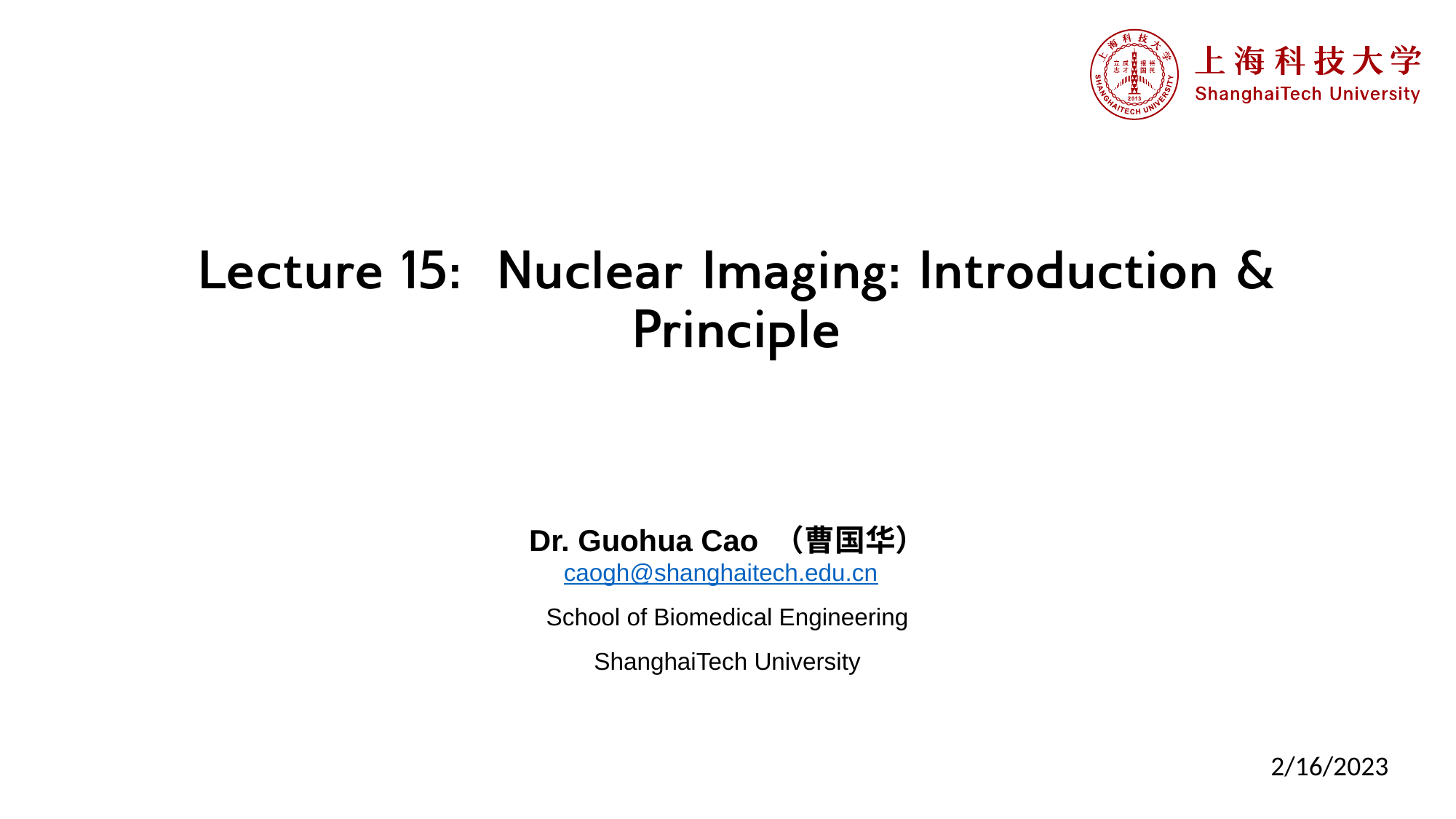

# Lecture 15:  Nuclear Imaging: Introduction & Principle

Dr. Guohua Cao （曹国华）
caogh@shanghaitech.edu.cn
School of Biomedical Engineering
ShanghaiTech University

2/16/2023